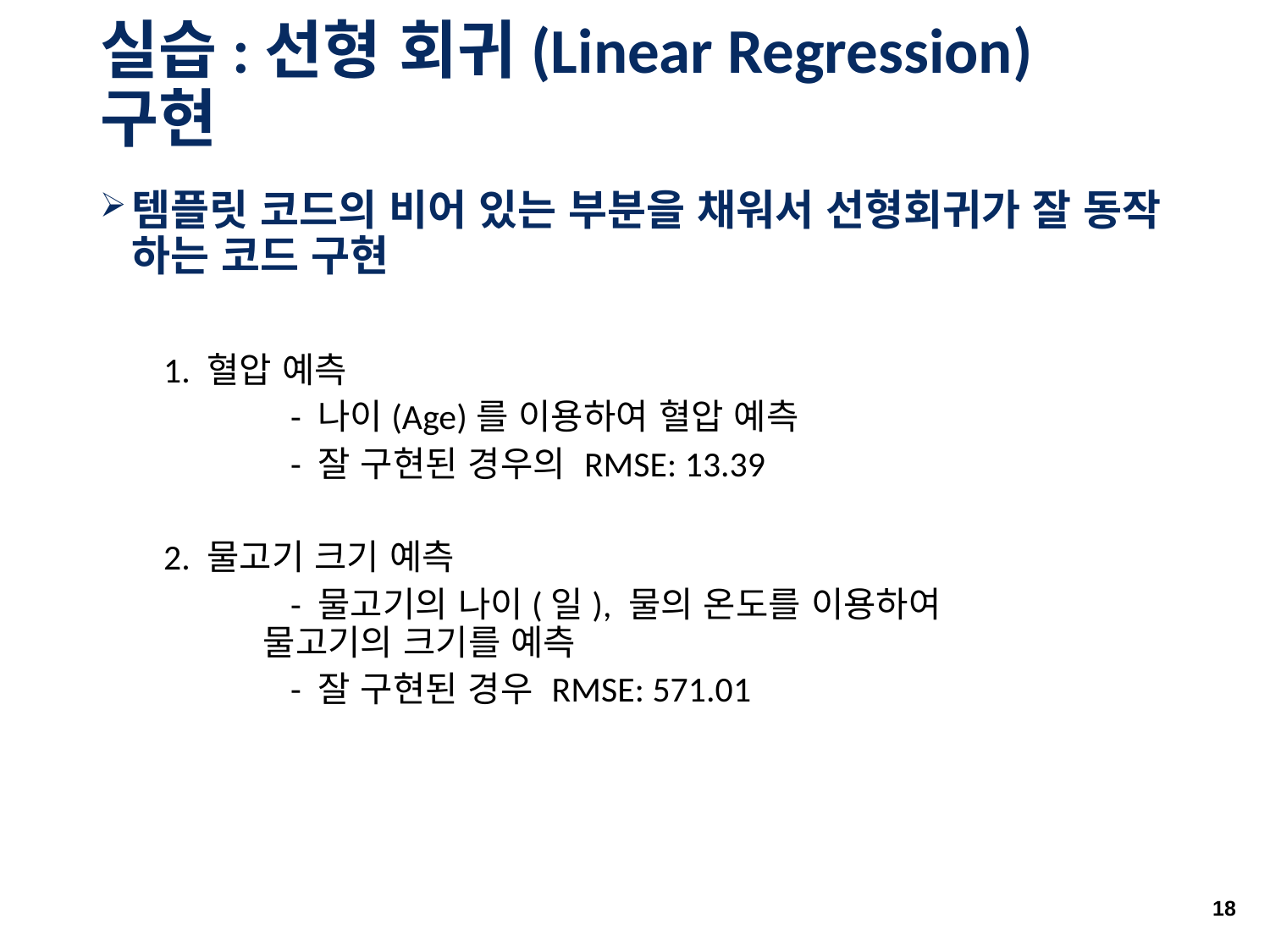

# 실습:선형 회귀(Linear Regression) 구현
템플릿 코드의 비어 있는 부분을 채워서 선형회귀가 잘 동작 하는 코드 구현

1. 혈압 예측
	- 나이(Age)를 이용하여 혈압 예측
	- 잘 구현된 경우의 RMSE: 13.39

2. 물고기 크기 예측
	- 물고기의 나이(일), 물의 온도를 이용하여
          물고기의 크기를 예측
	- 잘 구현된 경우 RMSE: 571.01
18